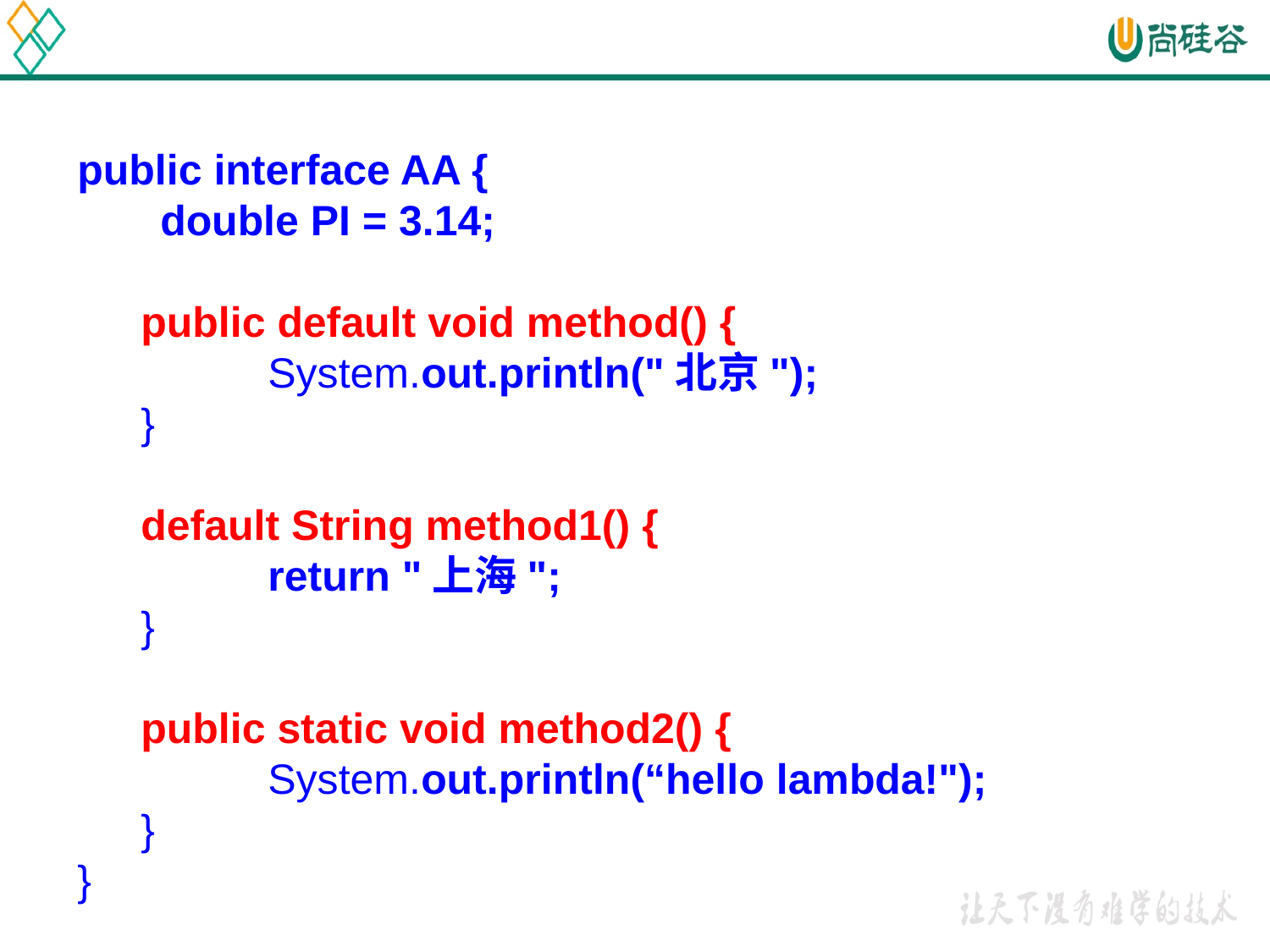

public interface AA {
       double PI = 3.14;

public default void method() {
	System.out.println("北京");
}

default String method1() {
	return "上海";
}

public static void method2() {
	System.out.println(“hello lambda!");
}
}